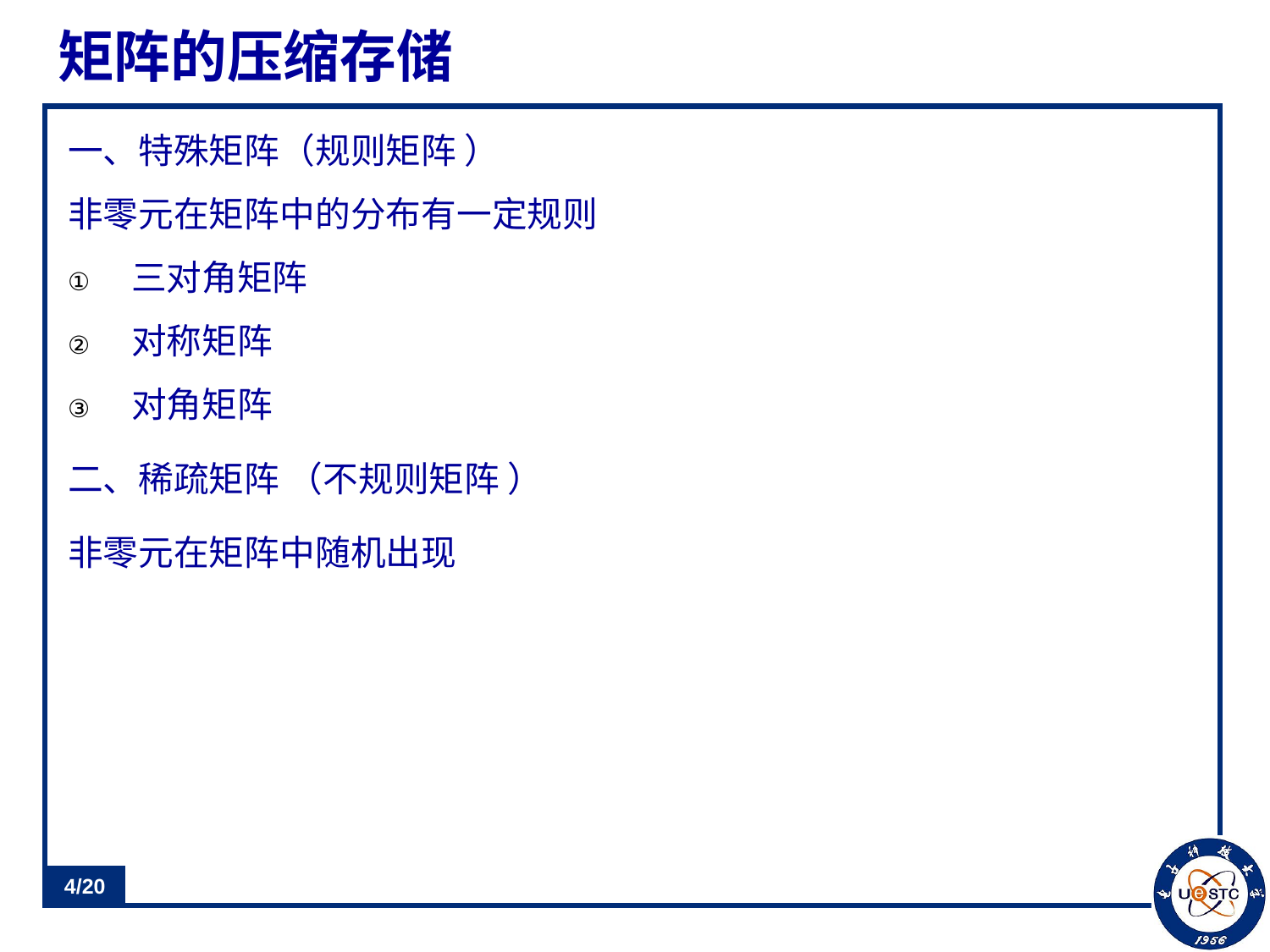

# 矩阵的压缩存储
一、特殊矩阵（规则矩阵 ）
非零元在矩阵中的分布有一定规则
三对角矩阵
对称矩阵
对角矩阵
二、稀疏矩阵 （不规则矩阵 ）
非零元在矩阵中随机出现

4/20